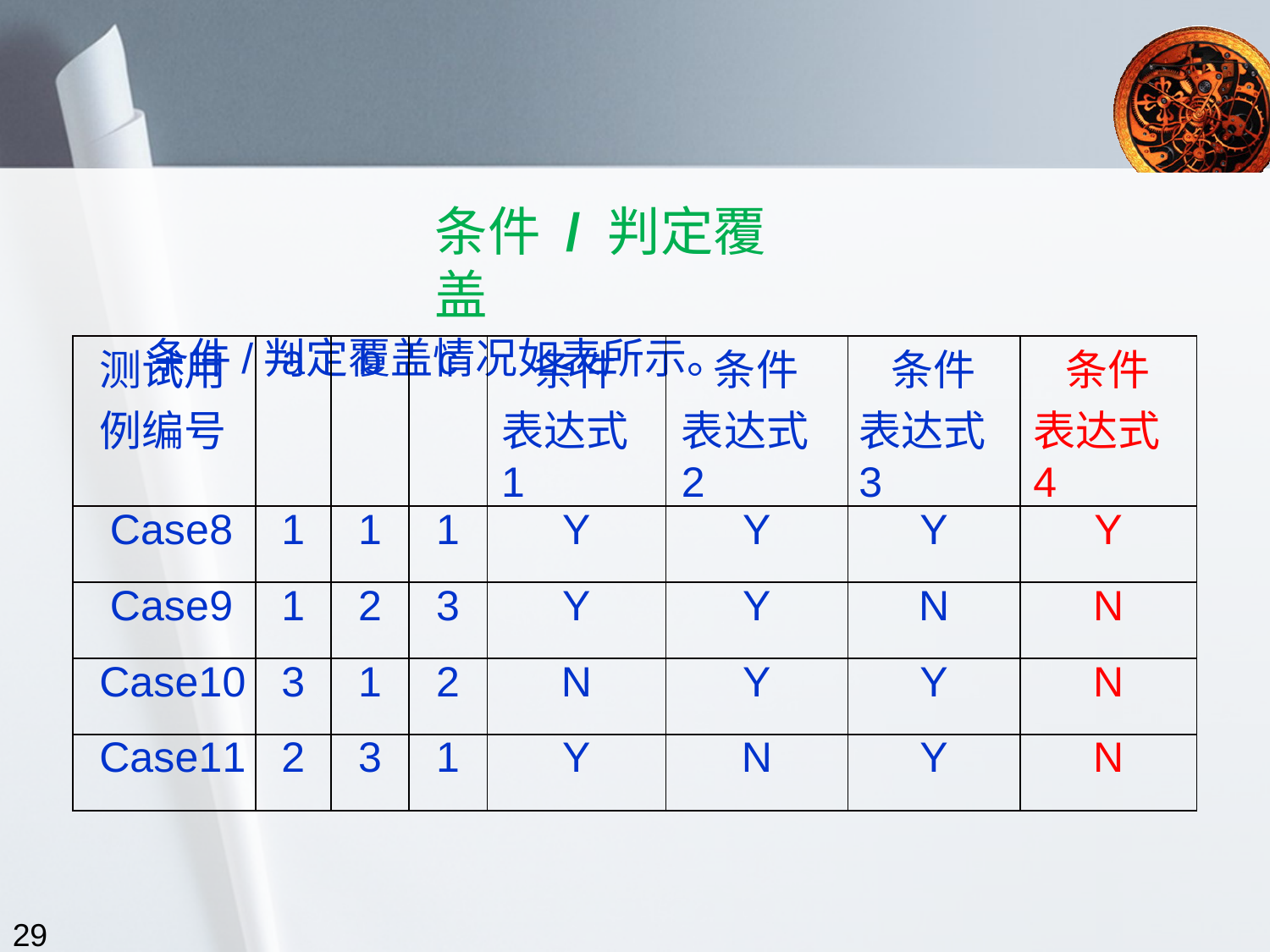

条件 / 判定覆盖
条件/判定覆盖情况如表所示。
| 测试用 例编号 | a | b | c | 条件 表达式1 | 条件 表达式2 | 条件 表达式3 | 条件 表达式4 |
| --- | --- | --- | --- | --- | --- | --- | --- |
| Case8 | 1 | 1 | 1 | Y | Y | Y | Y |
| Case9 | 1 | 2 | 3 | Y | Y | N | N |
| Case10 | 3 | 1 | 2 | N | Y | Y | N |
| Case11 | 2 | 3 | 1 | Y | N | Y | N |
29